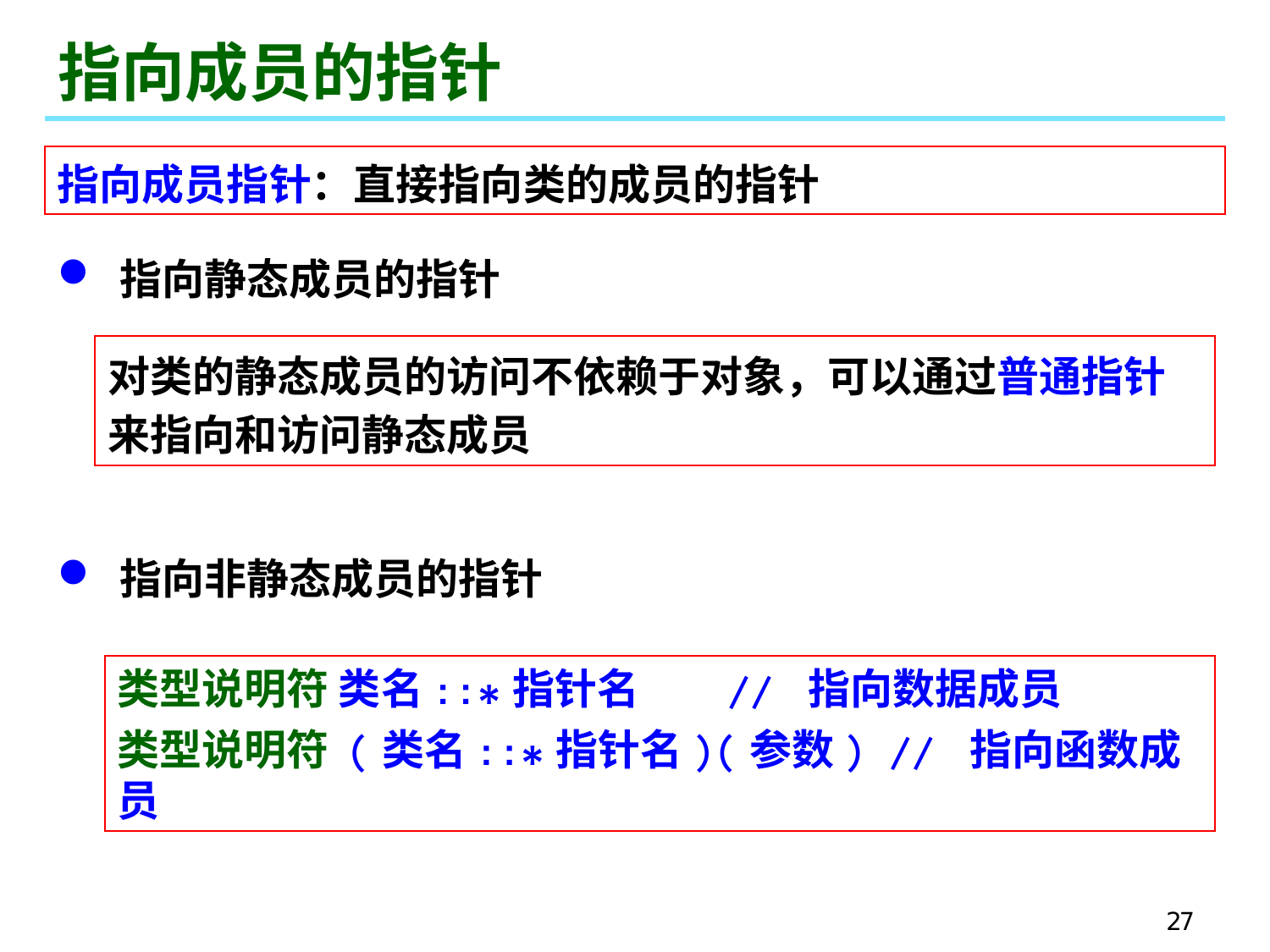

# 指向成员的指针
指向成员指针：直接指向类的成员的指针
 指向静态成员的指针
对类的静态成员的访问不依赖于对象，可以通过普通指针来指向和访问静态成员
 指向非静态成员的指针
类型说明符 类名::*指针名         // 指向数据成员
类型说明符 (类名::*指针名)(参数) // 指向函数成员
27